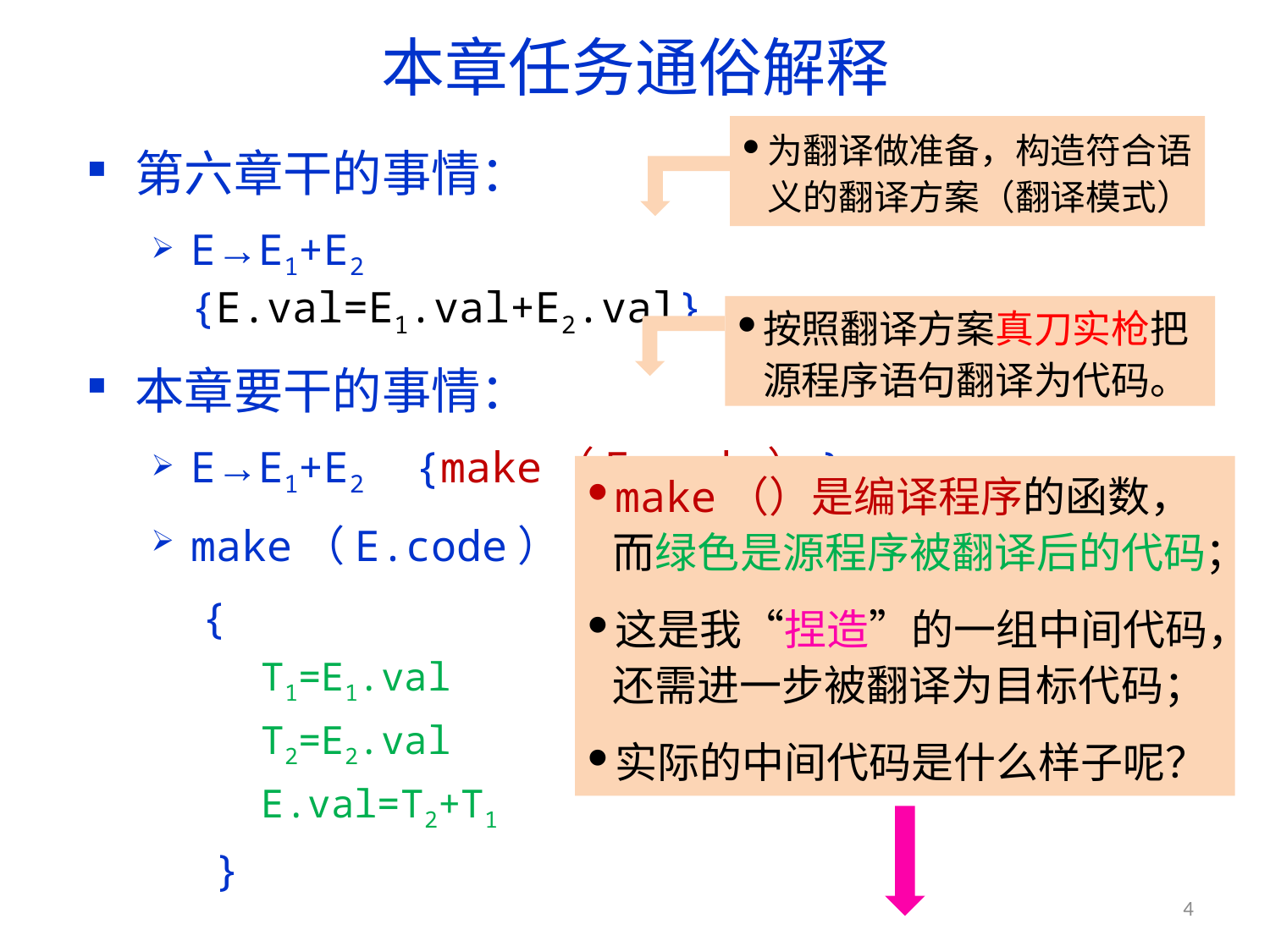

# 本章任务通俗解释
为翻译做准备，构造符合语义的翻译方案（翻译模式）

第六章干的事情：
E→E1+E2  {E.val=E1.val+E2.val}
本章要干的事情：
E→E1+E2  {make（E.code）}
make（E.code）
  {
  T1=E1.val
  T2=E2.val
  E.val=T2+T1
}
按照翻译方案真刀实枪把源程序语句翻译为代码。

make（）是编译程序的函数，而绿色是源程序被翻译后的代码；
这是我“捏造”的一组中间代码，还需进一步被翻译为目标代码；
实际的中间代码是什么样子呢？

4